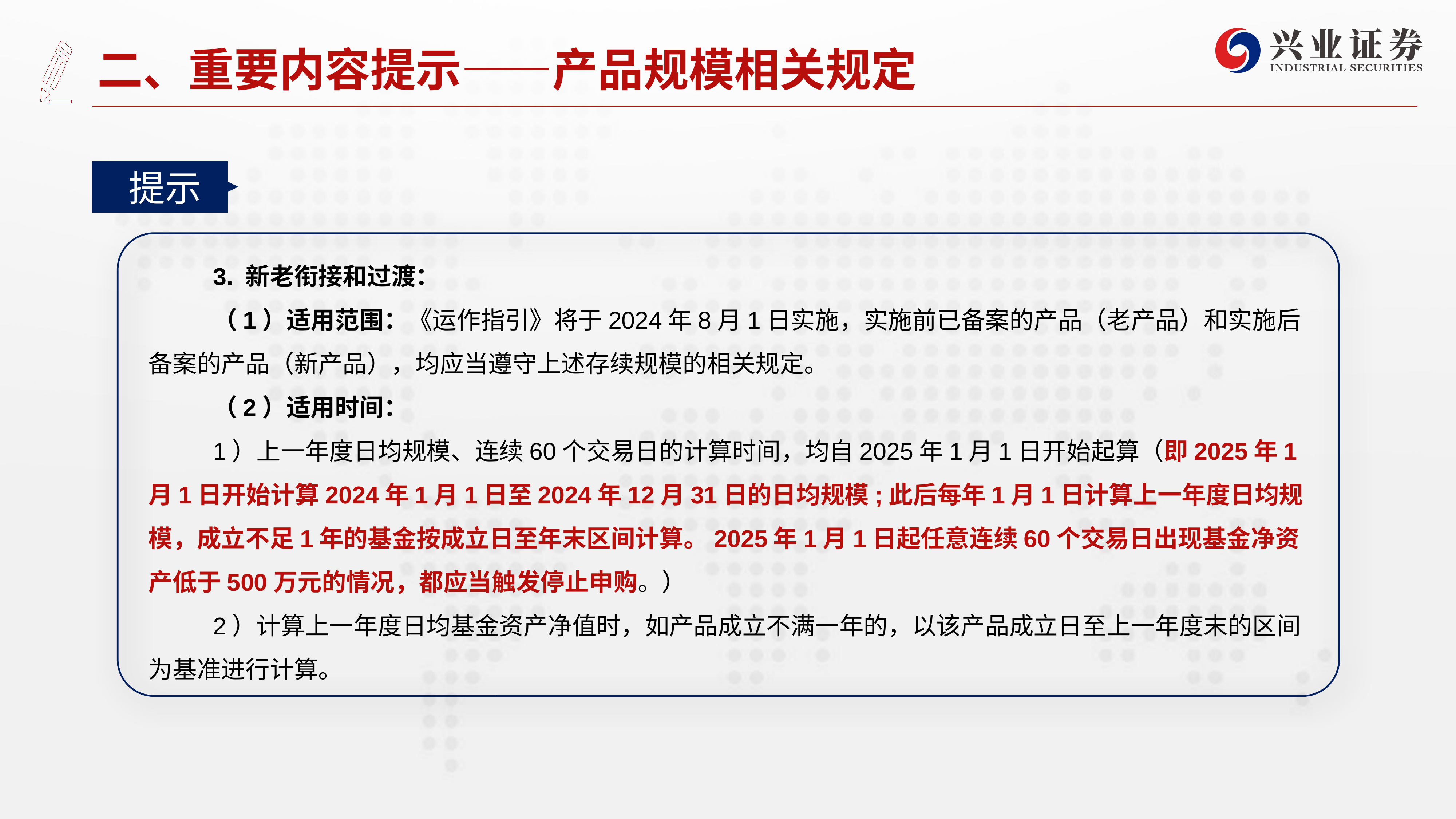

# 二、重要内容提示——产品规模相关规定
提示

3. 新老衔接和过渡：
（1）适用范围：《运作指引》将于2024年8月1日实施，实施前已备案的产品（老产品）和实施后备案的产品（新产品），均应当遵守上述存续规模的相关规定。
（2）适用时间：
1）上一年度日均规模、连续60个交易日的计算时间，均自2025年1月1日开始起算（即2025年1月1日开始计算2024年1月1日至2024年12月31日的日均规模;此后每年1月1日计算上一年度日均规模，成立不足1年的基金按成立日至年末区间计算。2025年1月1日起任意连续60个交易日出现基金净资产低于500万元的情况，都应当触发停止申购。）
2）计算上一年度日均基金资产净值时，如产品成立不满一年的，以该产品成立日至上一年度末的区间为基准进行计算。